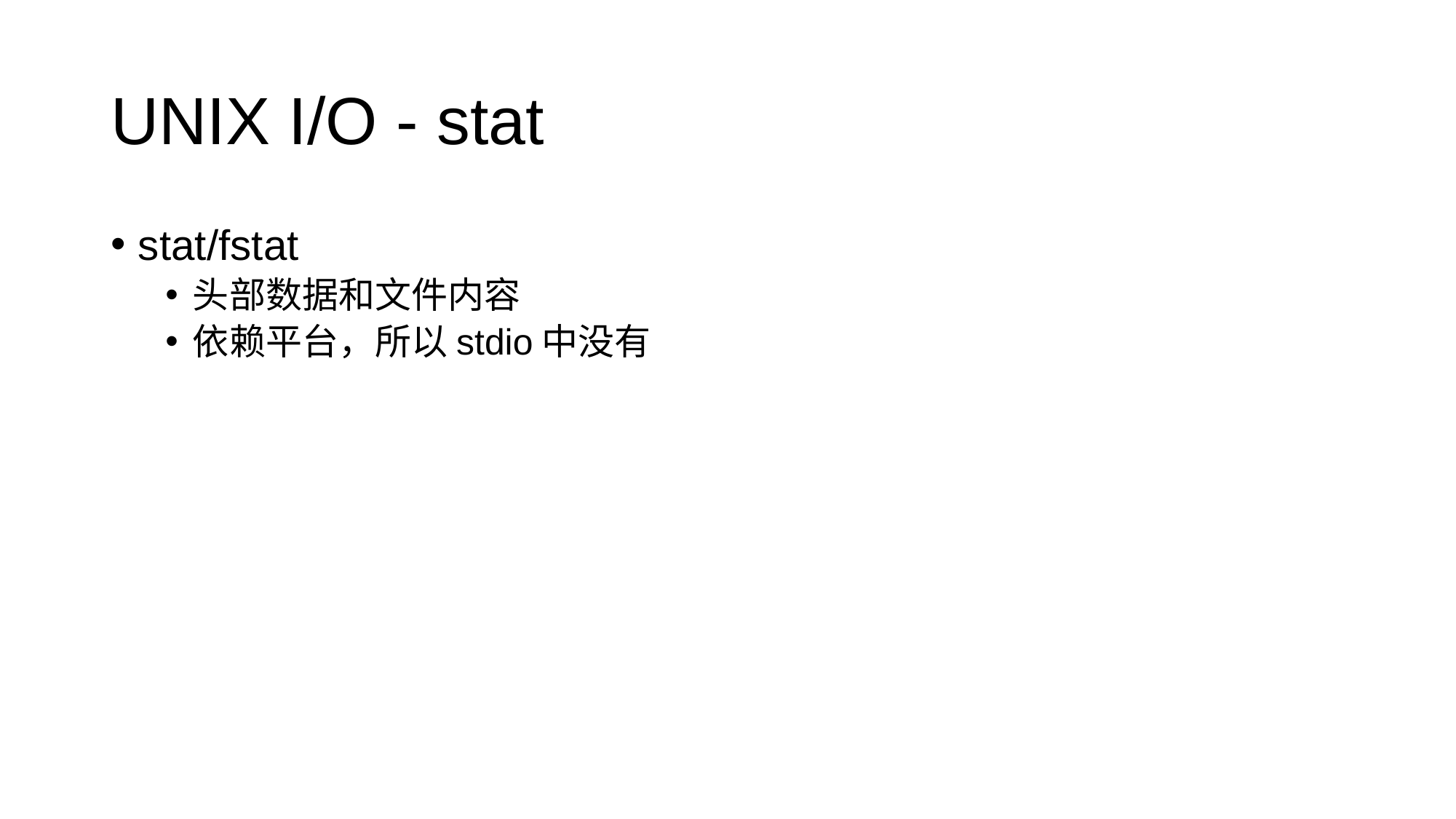

# UNIX I/O - stat
stat/fstat
头部数据和文件内容
依赖平台，所以stdio中没有